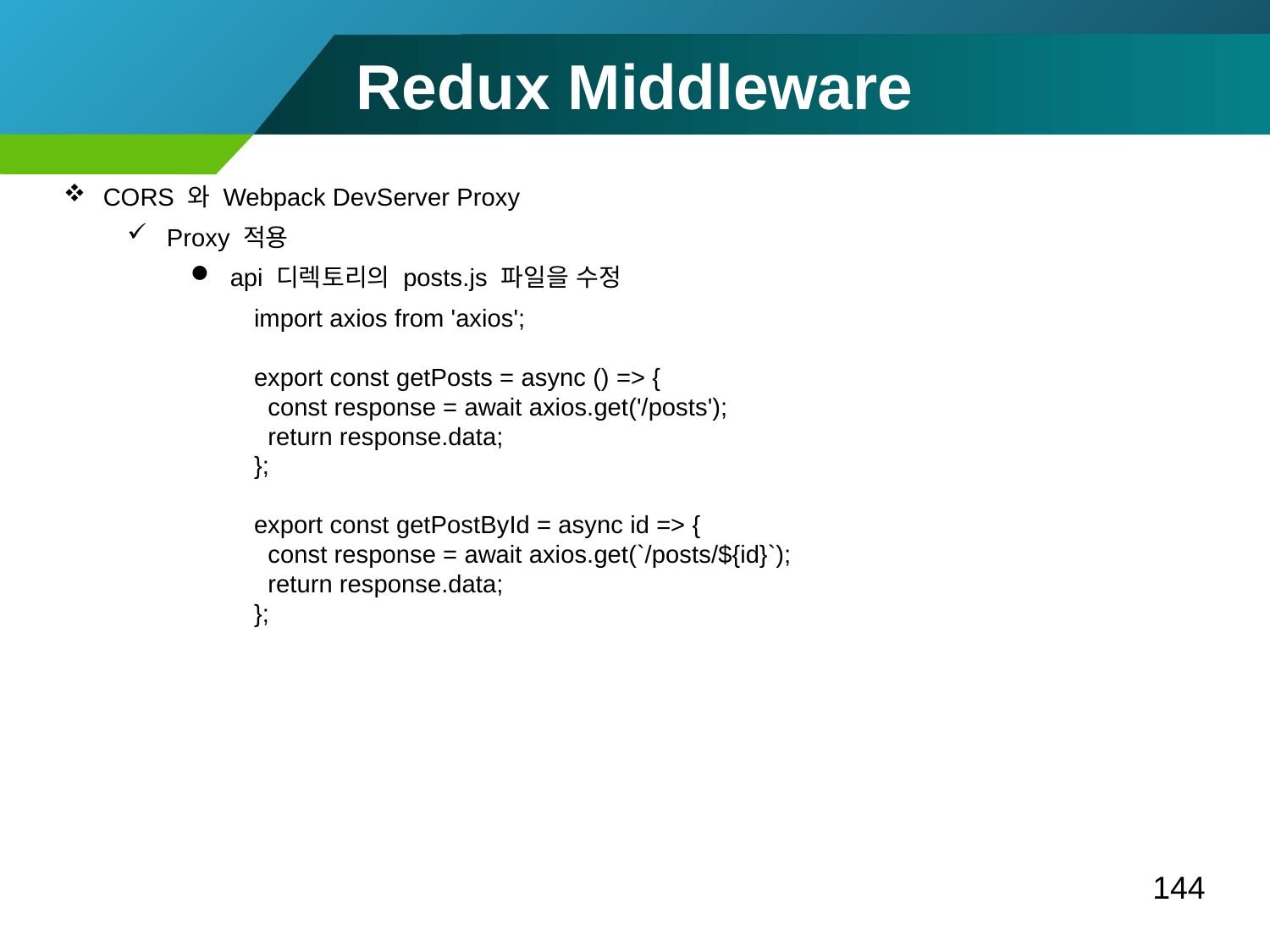

Redux Middleware
CORS 와 Webpack DevServer Proxy
Proxy 적용
api 디렉토리의 posts.js 파일을 수정
import axios from 'axios';

export const getPosts = async () => {
  const response = await axios.get('/posts');
  return response.data;
};

export const getPostById = async id => {
  const response = await axios.get(`/posts/${id}`);
  return response.data;
};
144